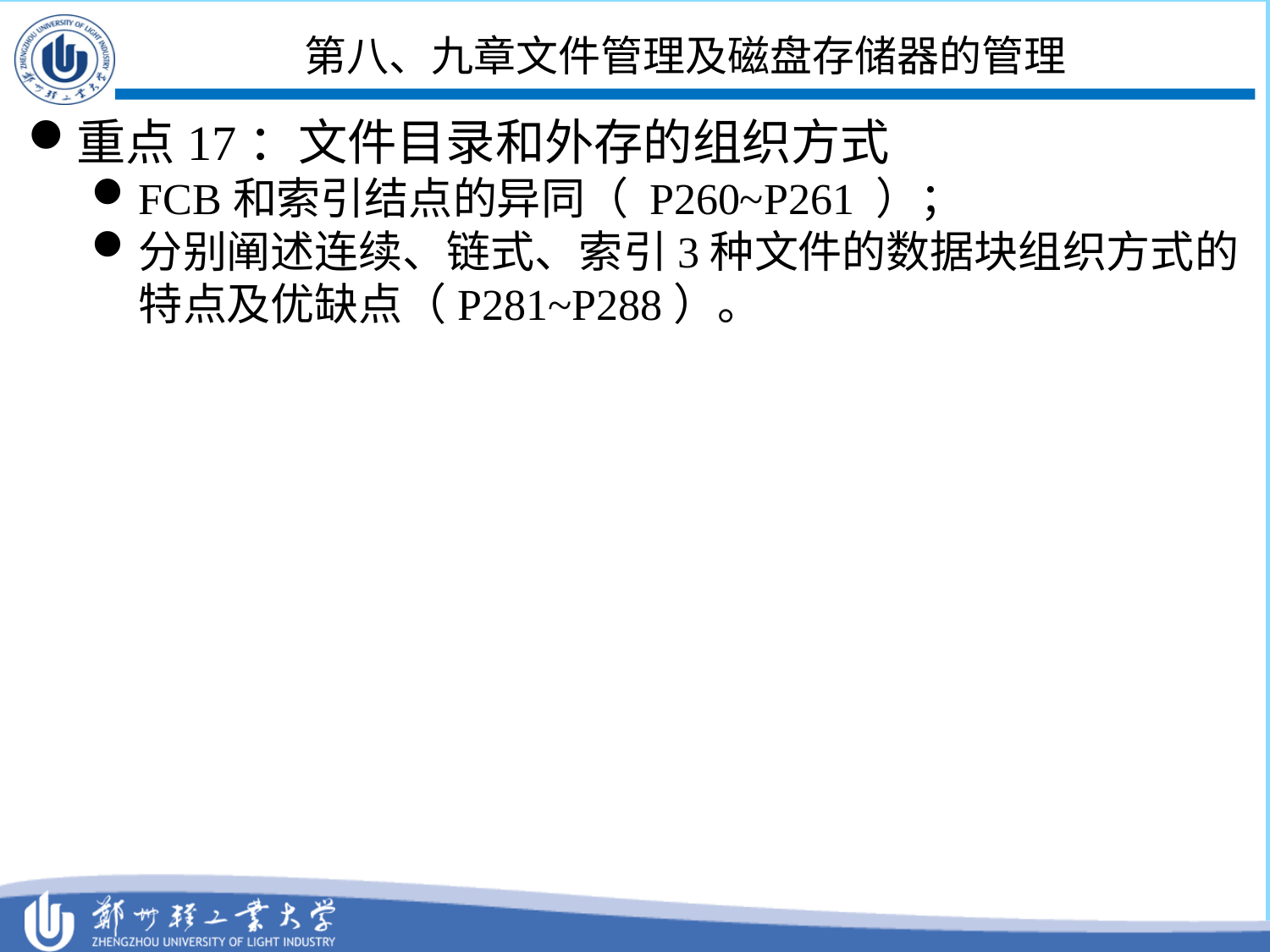

# 第八、九章文件管理及磁盘存储器的管理
重点17：文件目录和外存的组织方式
FCB和索引结点的异同（ P260~P261 ）；
分别阐述连续、链式、索引3种文件的数据块组织方式的特点及优缺点（P281~P288）。